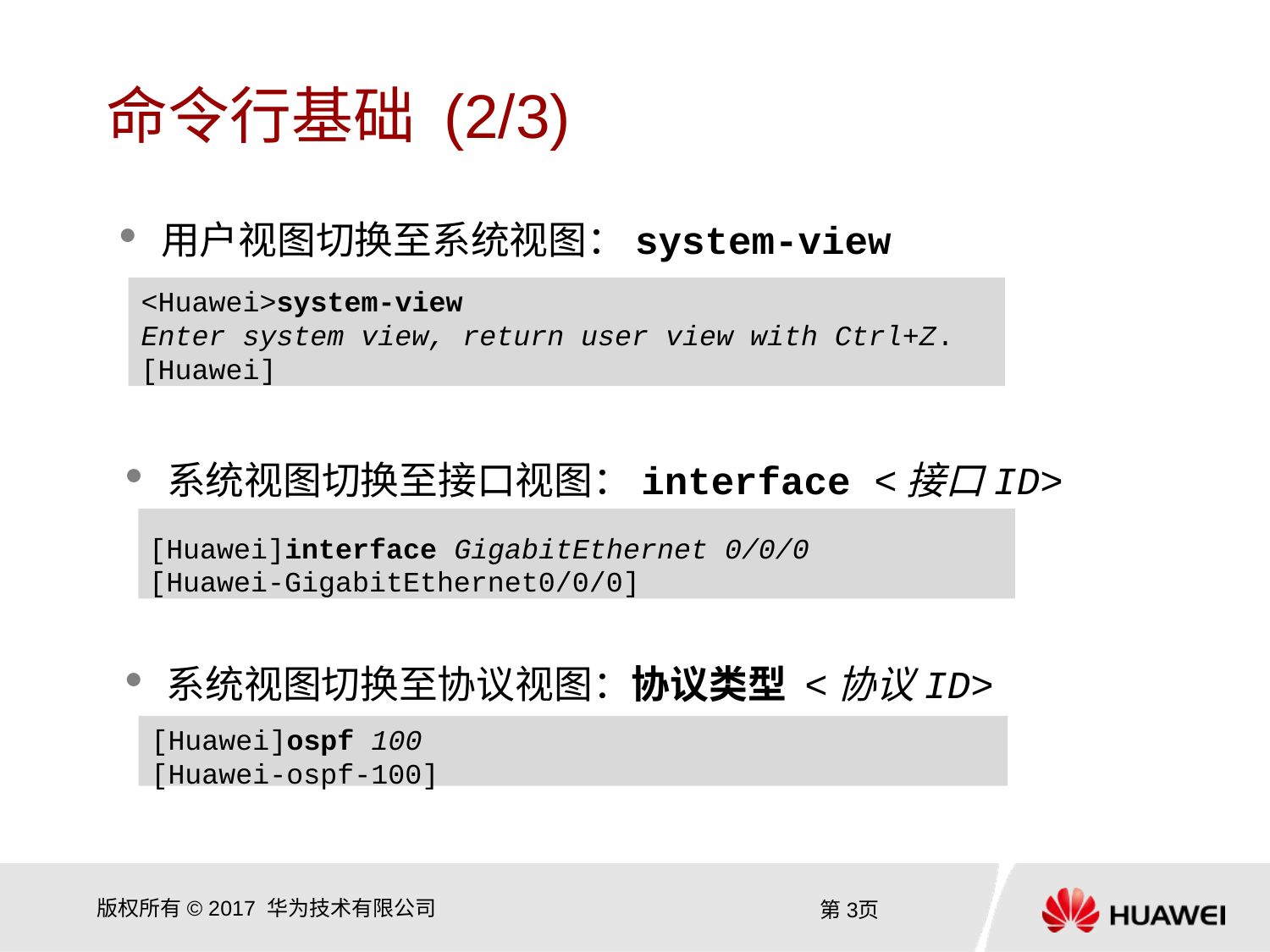

# 命令行基础 (2/3)
用户视图切换至系统视图：system-view
<Huawei>system-view
Enter system view, return user view with Ctrl+Z.
[Huawei]

系统视图切换至接口视图：interface <接口ID>

[Huawei]interface GigabitEthernet 0/0/0
[Huawei-GigabitEthernet0/0/0]
系统视图切换至协议视图：协议类型 <协议ID>
[Huawei]ospf 100
[Huawei-ospf-100]